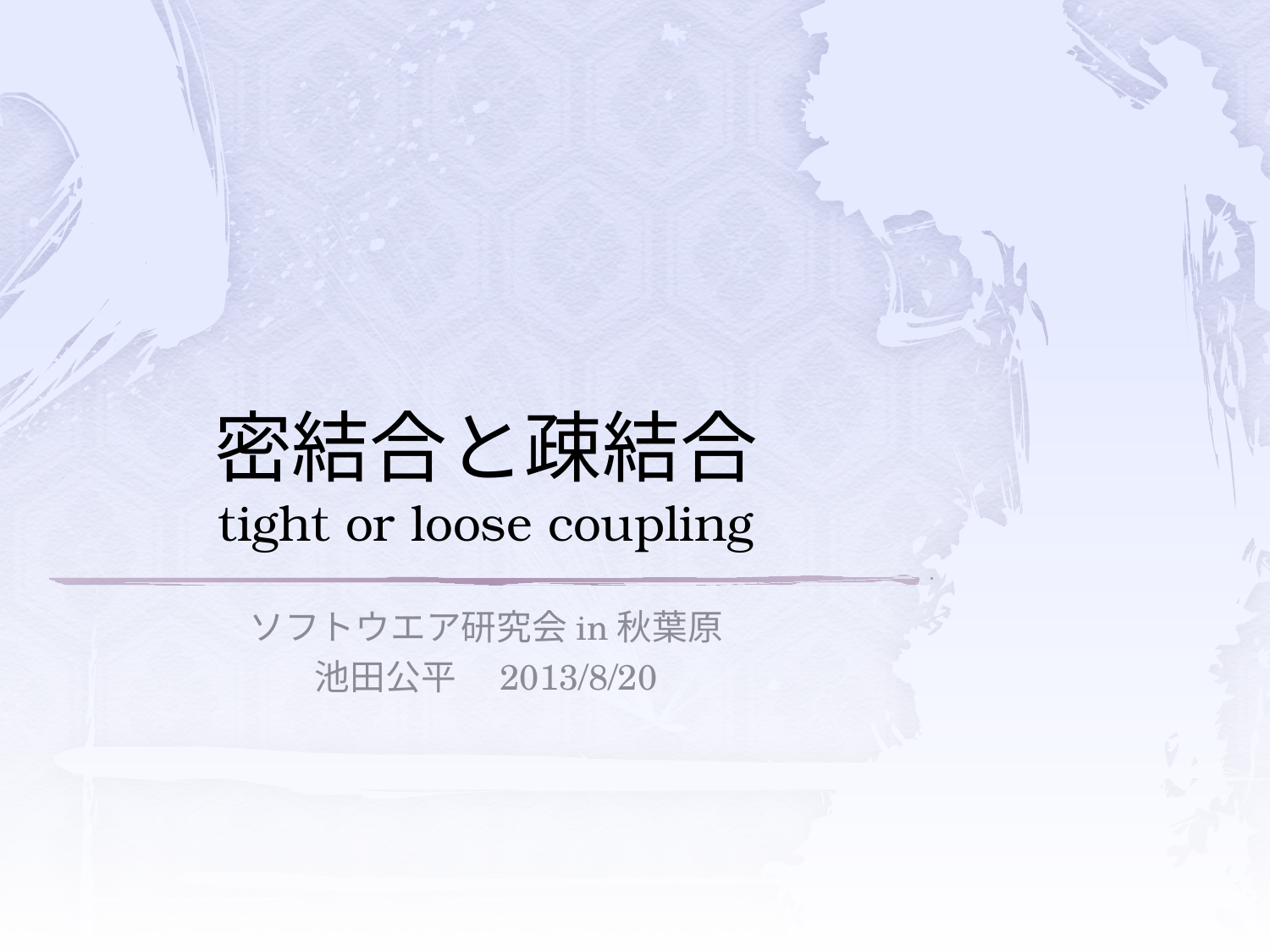

# 密結合と疎結合 tight or loose coupling
ソフトウエア研究会in秋葉原
池田公平　2013/8/20